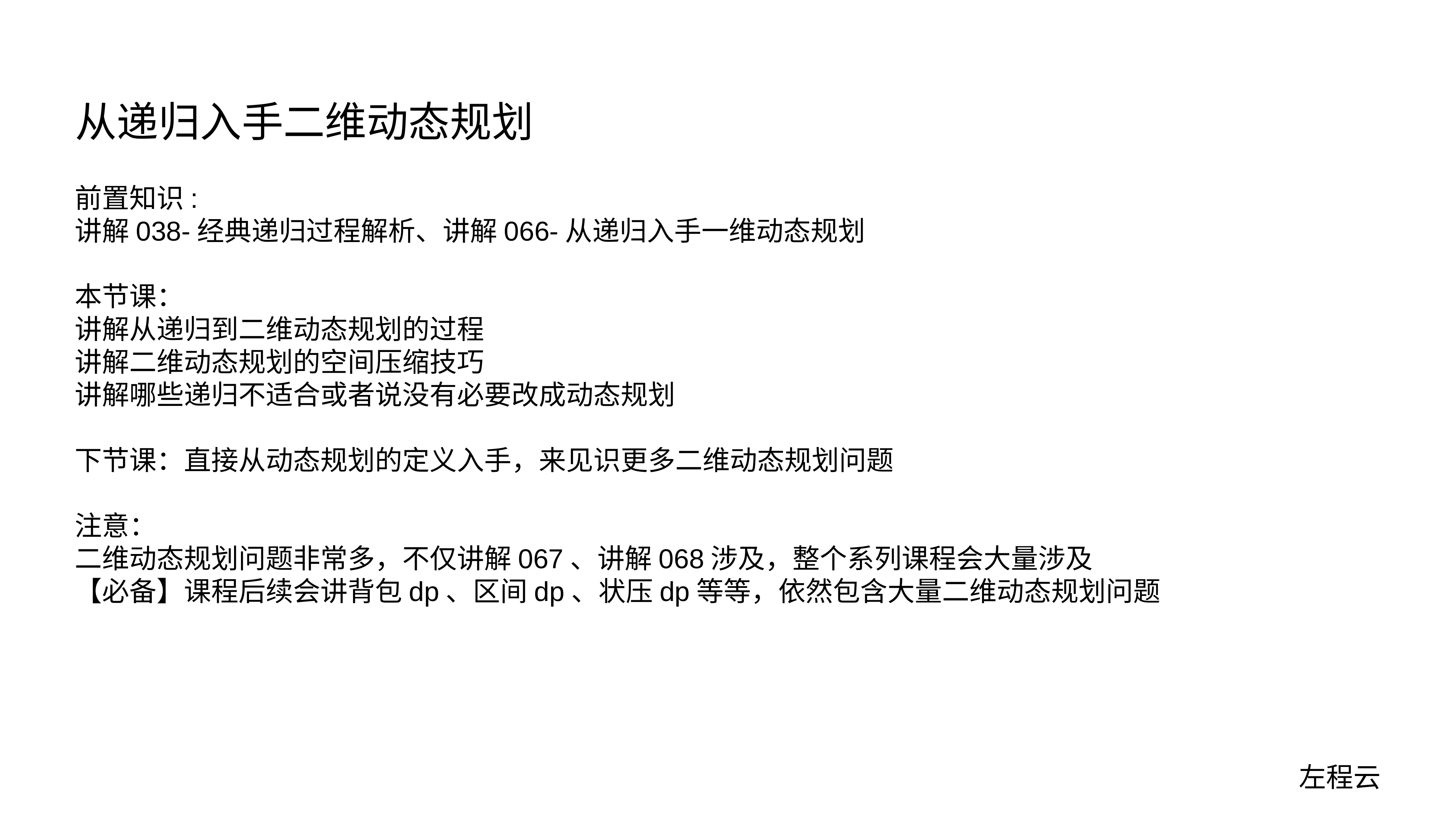

# 从递归入手二维动态规划
前置知识:
讲解038-经典递归过程解析、讲解066-从递归入手一维动态规划

本节课：
讲解从递归到二维动态规划的过程
讲解二维动态规划的空间压缩技巧
讲解哪些递归不适合或者说没有必要改成动态规划

下节课：直接从动态规划的定义入手，来见识更多二维动态规划问题

注意：
二维动态规划问题非常多，不仅讲解067、讲解068涉及，整个系列课程会大量涉及
【必备】课程后续会讲背包dp、区间dp、状压dp等等，依然包含大量二维动态规划问题
左程云